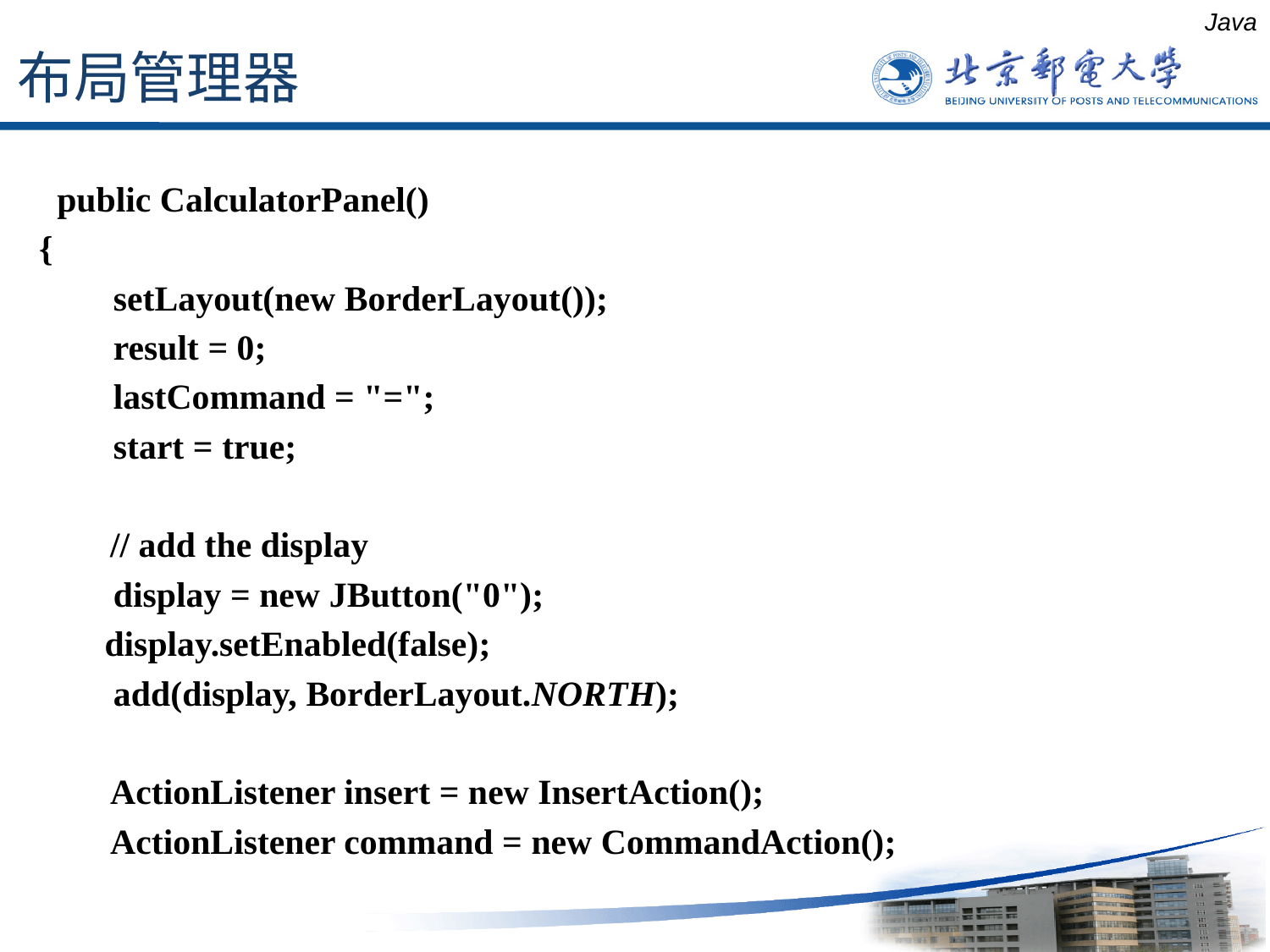

布局管理器
Java
     public CalculatorPanel()
   {
	      setLayout(new BorderLayout());
     	      result = 0;
  	      lastCommand = "=";
	      start = true;

           // add the display
     	      display = new JButton("0");
     	     display.setEnabled(false);
     	      add(display, BorderLayout.NORTH);

           ActionListener insert = new InsertAction();
           ActionListener command = new CommandAction();